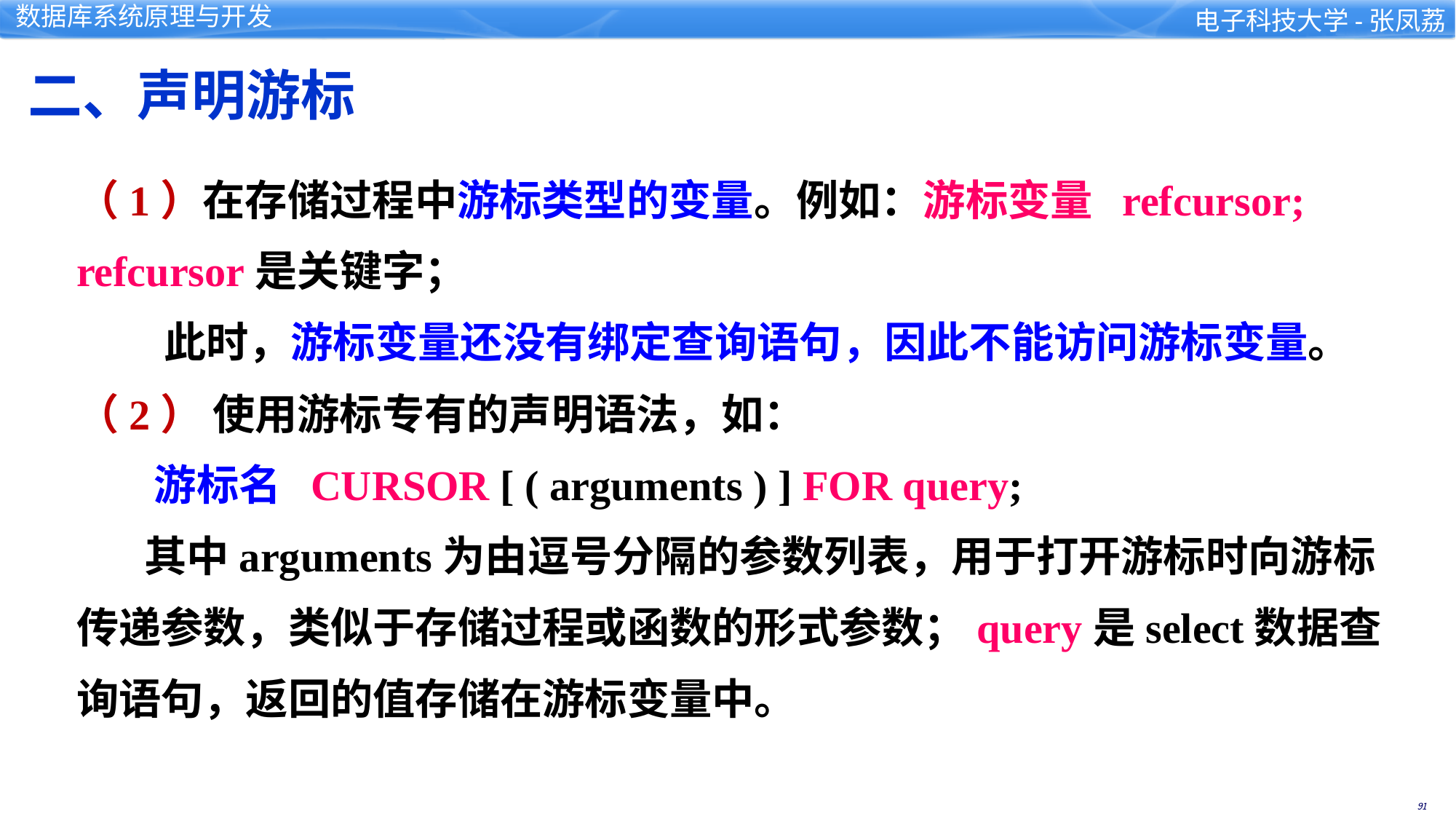

二、声明游标
（1）在存储过程中游标类型的变量。例如：游标变量  refcursor;
refcursor是关键字；
        此时，游标变量还没有绑定查询语句，因此不能访问游标变量。
（2） 使用游标专有的声明语法，如：
       游标名  CURSOR [ ( arguments ) ] FOR query;
      其中arguments为由逗号分隔的参数列表，用于打开游标时向游标传递参数，类似于存储过程或函数的形式参数；query是select数据查询语句，返回的值存储在游标变量中。